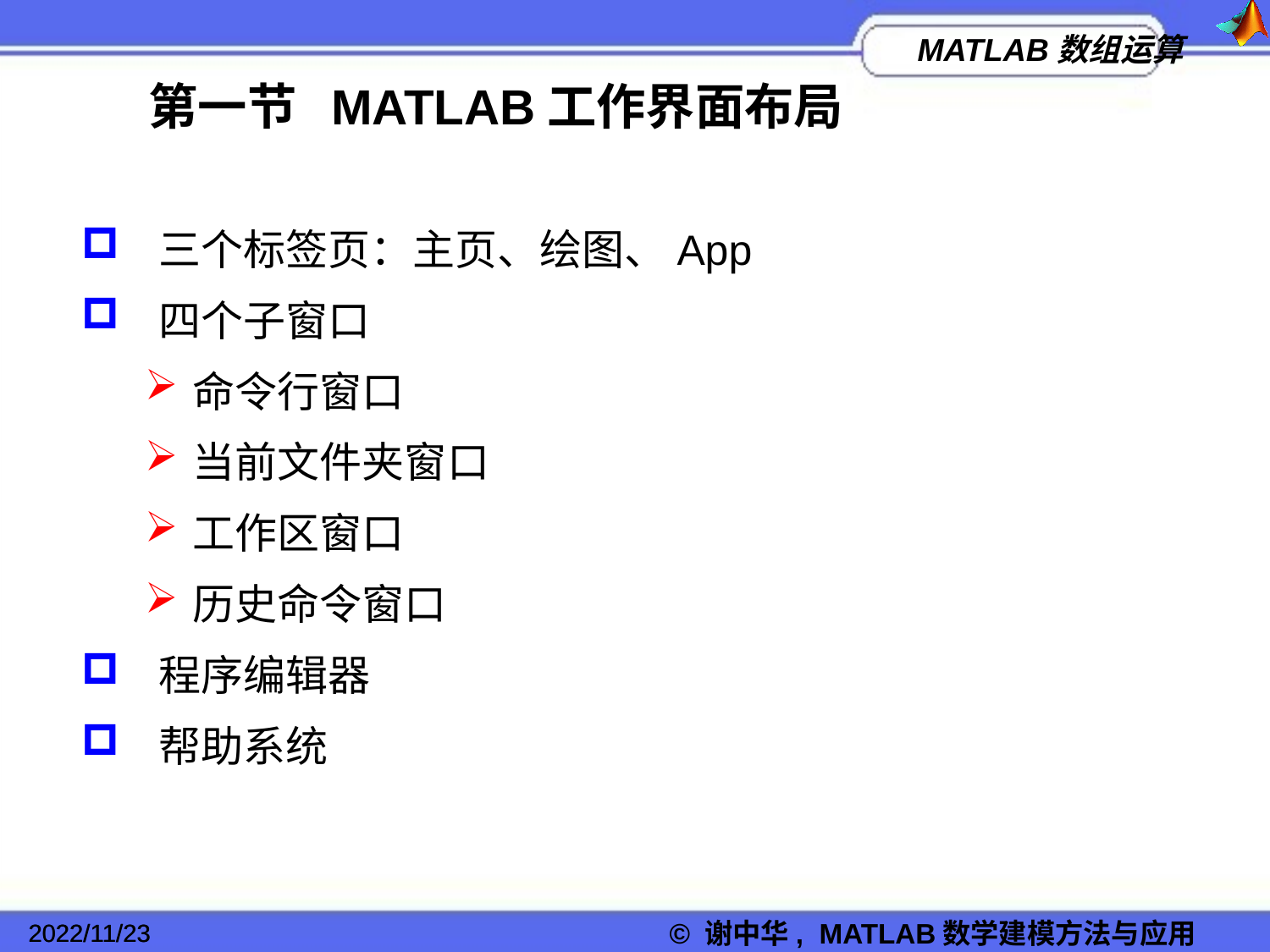

第一节  MATLAB工作界面布局
  三个标签页：主页、绘图、App
  四个子窗口
命令行窗口
当前文件夹窗口
工作区窗口
历史命令窗口
  程序编辑器
  帮助系统
2022/11/23
© 谢中华,  MATLAB数学建模方法与应用